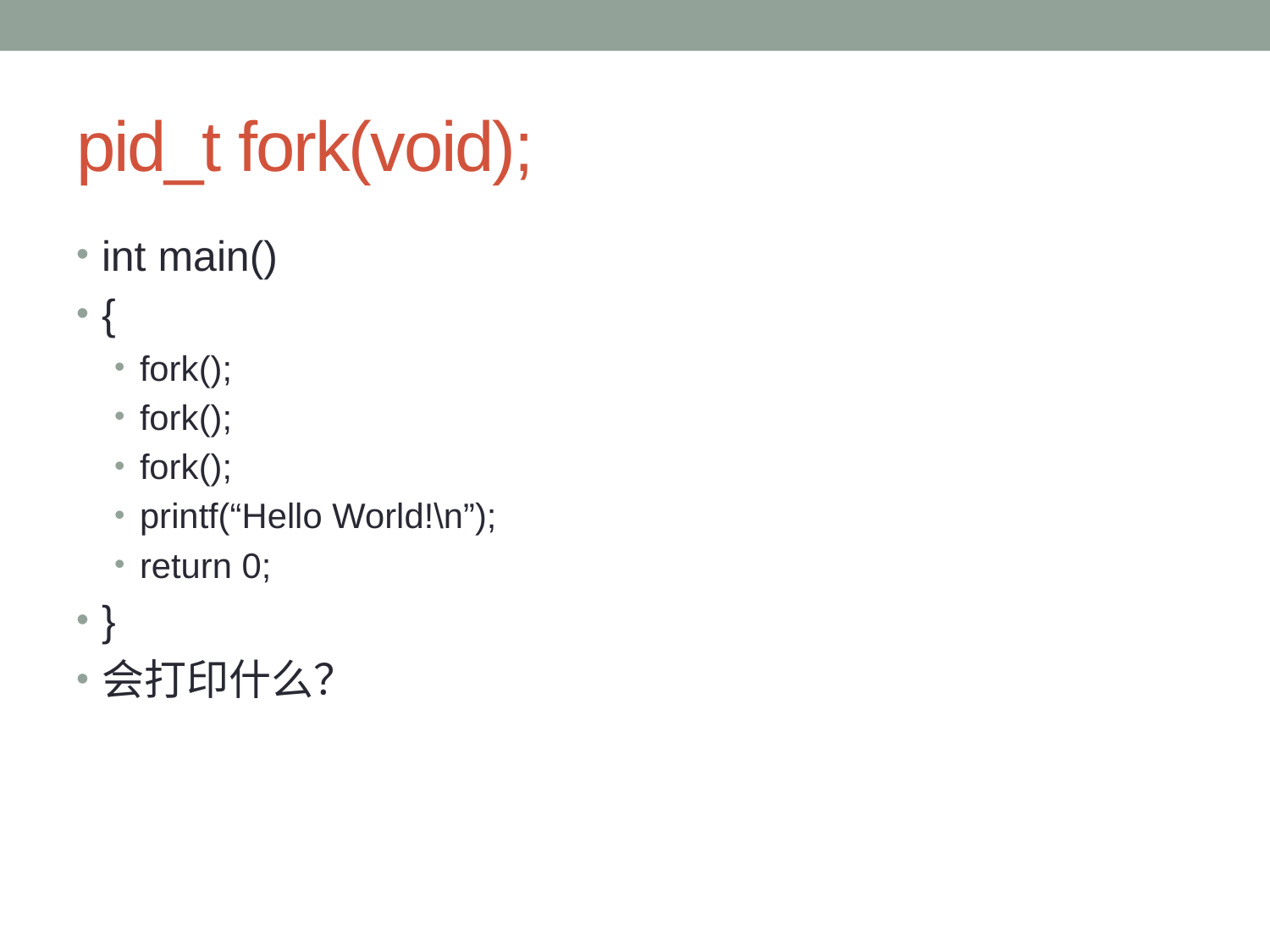

# pid_t fork(void);
int main()
{
fork();
fork();
fork();
printf(“Hello World!\n”);
return 0;
}
会打印什么？